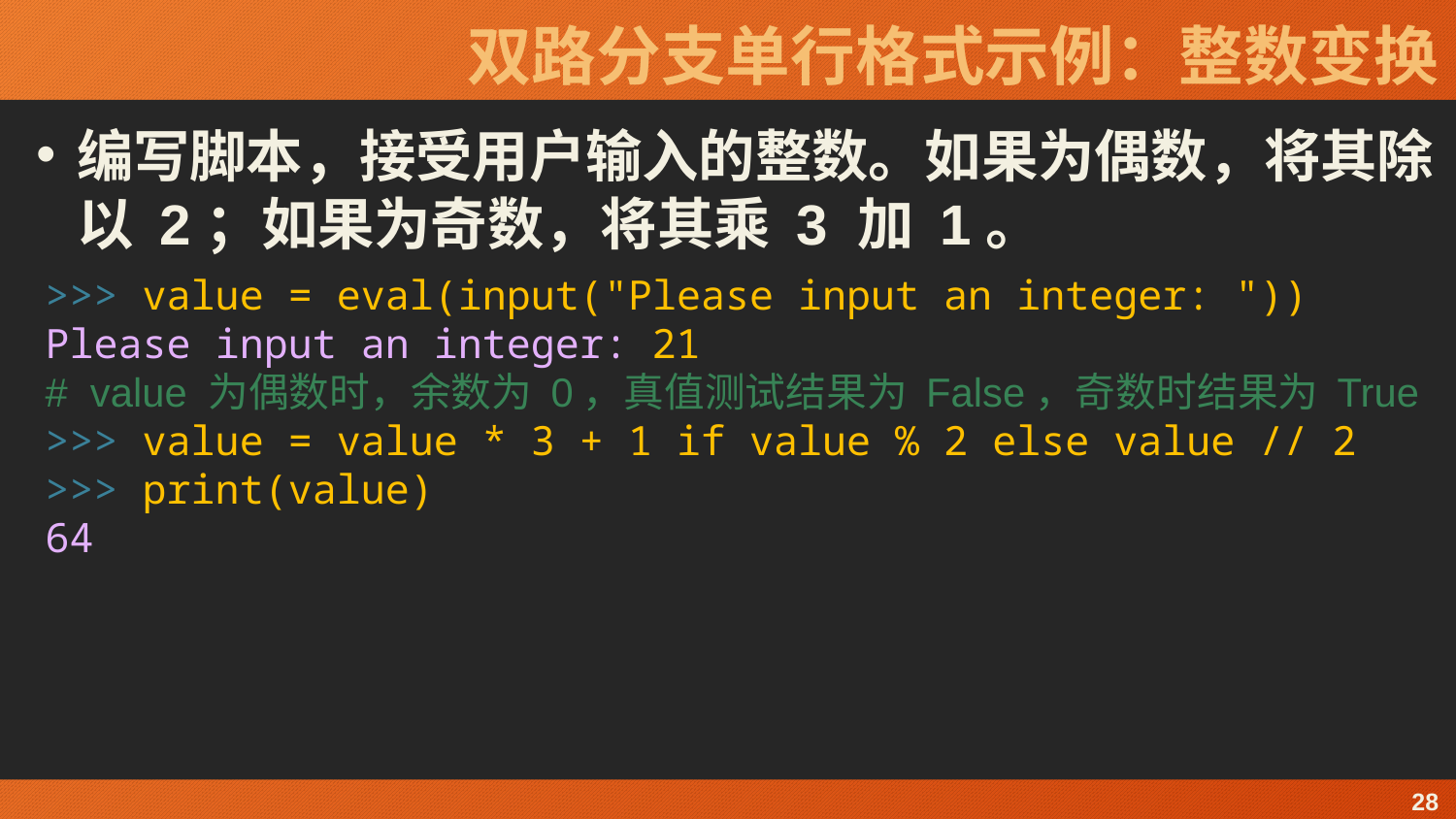

# 双路分支单行格式示例：整数变换
编写脚本，接受用户输入的整数。如果为偶数，将其除以 2；如果为奇数，将其乘 3 加 1。

>>> value = eval(input("Please input an integer: "))
Please input an integer: 21
#  value 为偶数时，余数为 0，真值测试结果为 False，奇数时结果为 True
>>> value = value * 3 + 1 if value % 2 else value // 2
>>> print(value)
64
28